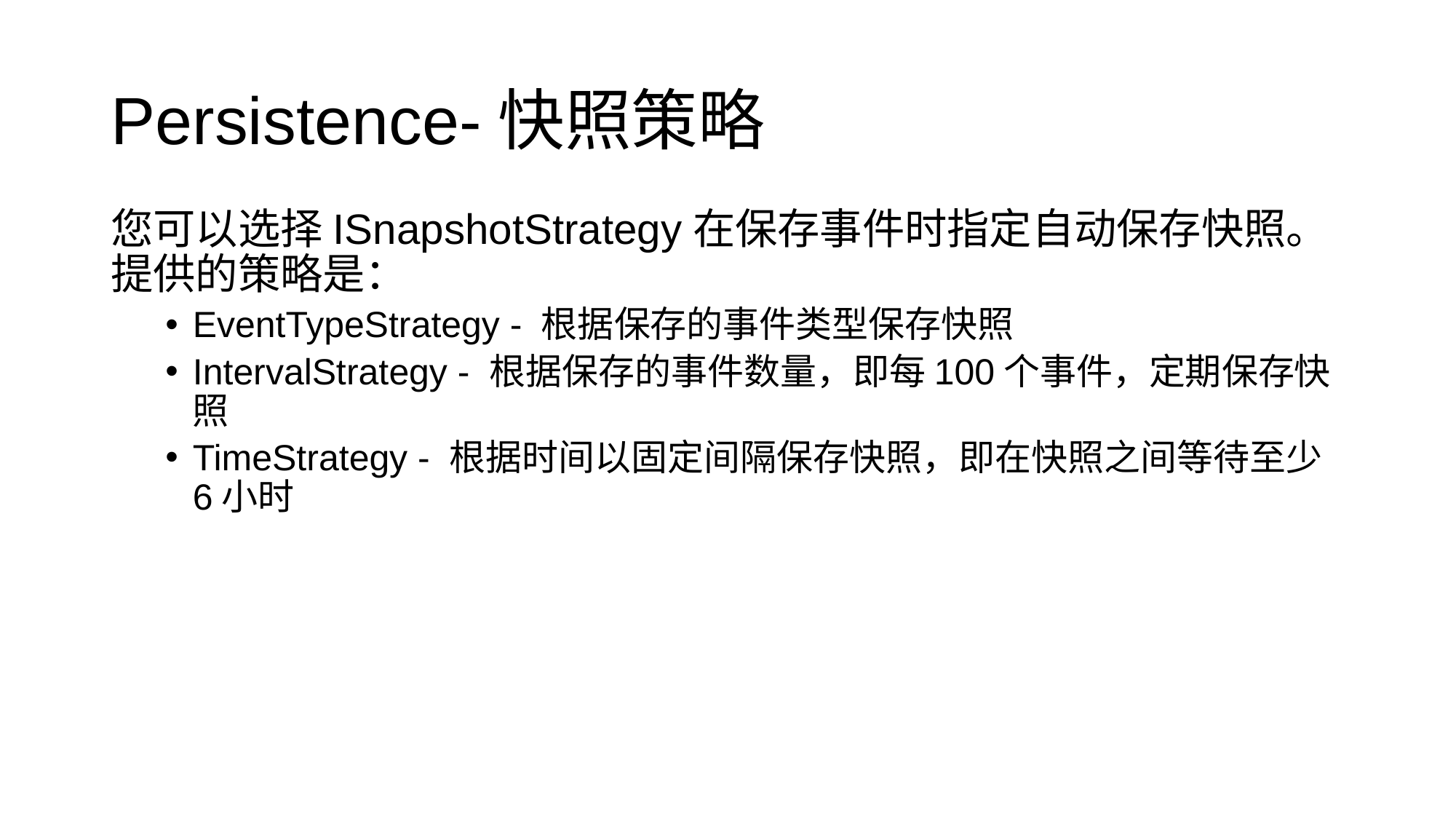

# Persistence-快照策略
您可以选择ISnapshotStrategy在保存事件时指定自动保存快照。提供的策略是：
EventTypeStrategy - 根据保存的事件类型保存快照
IntervalStrategy - 根据保存的事件数量，即每100个事件，定期保存快照
TimeStrategy - 根据时间以固定间隔保存快照，即在快照之间等待至少6小时